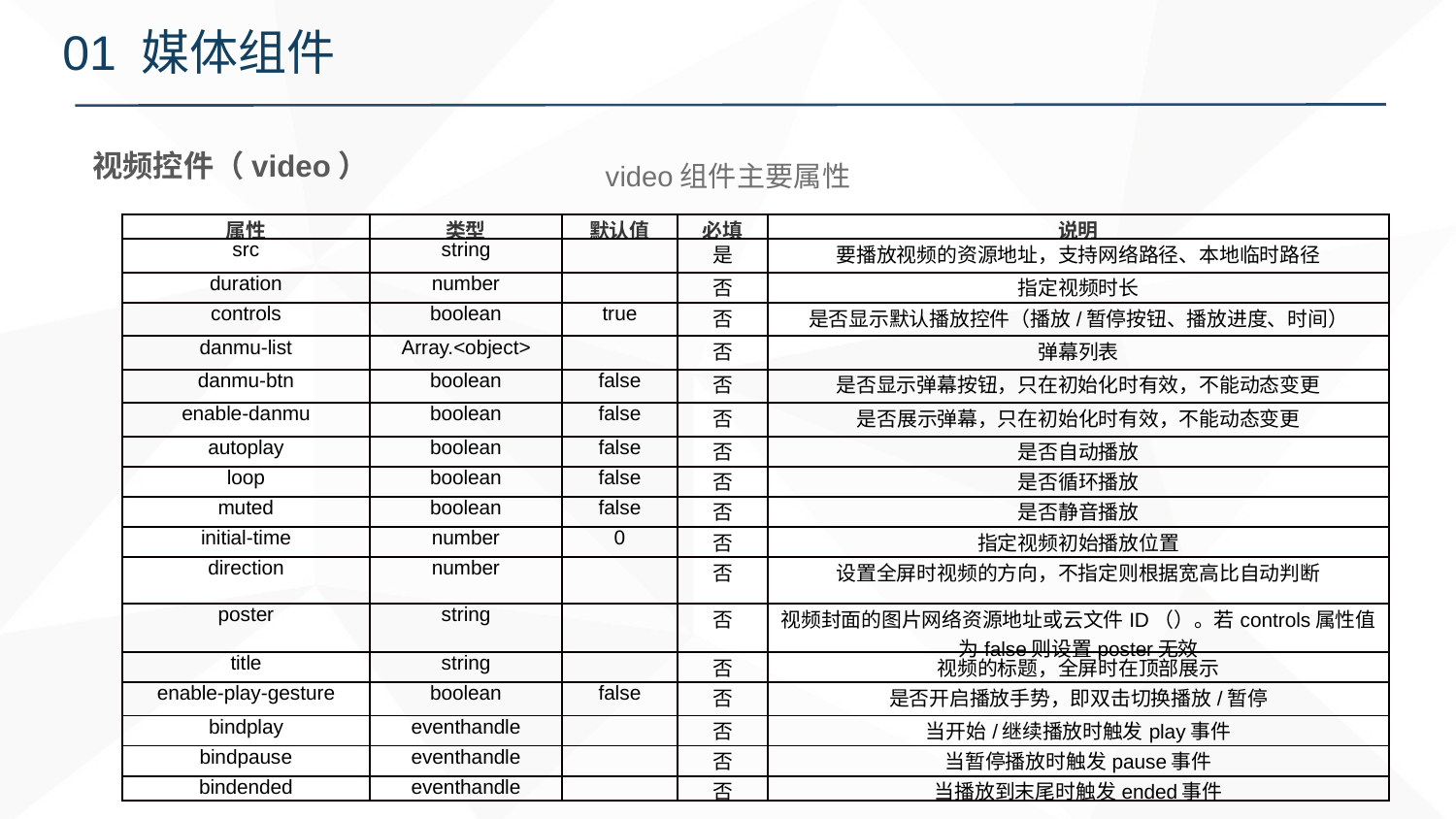

# 01 媒体组件
视频控件（video）
video组件主要属性
| 属性 | 类型 | 默认值 | 必填 | 说明 |
| --- | --- | --- | --- | --- |
| src | string |  | 是 | 要播放视频的资源地址，支持网络路径、本地临时路径 |
| duration | number |  | 否 | 指定视频时长 |
| controls | boolean | true | 否 | 是否显示默认播放控件（播放/暂停按钮、播放进度、时间） |
| danmu-list | Array.<object> |  | 否 | 弹幕列表 |
| danmu-btn | boolean | false | 否 | 是否显示弹幕按钮，只在初始化时有效，不能动态变更 |
| enable-danmu | boolean | false | 否 | 是否展示弹幕，只在初始化时有效，不能动态变更 |
| autoplay | boolean | false | 否 | 是否自动播放 |
| loop | boolean | false | 否 | 是否循环播放 |
| muted | boolean | false | 否 | 是否静音播放 |
| initial-time | number | 0 | 否 | 指定视频初始播放位置 |
| direction | number |  | 否 | 设置全屏时视频的方向，不指定则根据宽高比自动判断 |
| poster | string |  | 否 | 视频封面的图片网络资源地址或云文件ID（）。若controls属性值为false则设置poster无效 |
| title | string |  | 否 | 视频的标题，全屏时在顶部展示 |
| enable-play-gesture | boolean | false | 否 | 是否开启播放手势，即双击切换播放/暂停 |
| bindplay | eventhandle |  | 否 | 当开始/继续播放时触发play事件 |
| bindpause | eventhandle |  | 否 | 当暂停播放时触发pause事件 |
| bindended | eventhandle |  | 否 | 当播放到末尾时触发ended事件 |